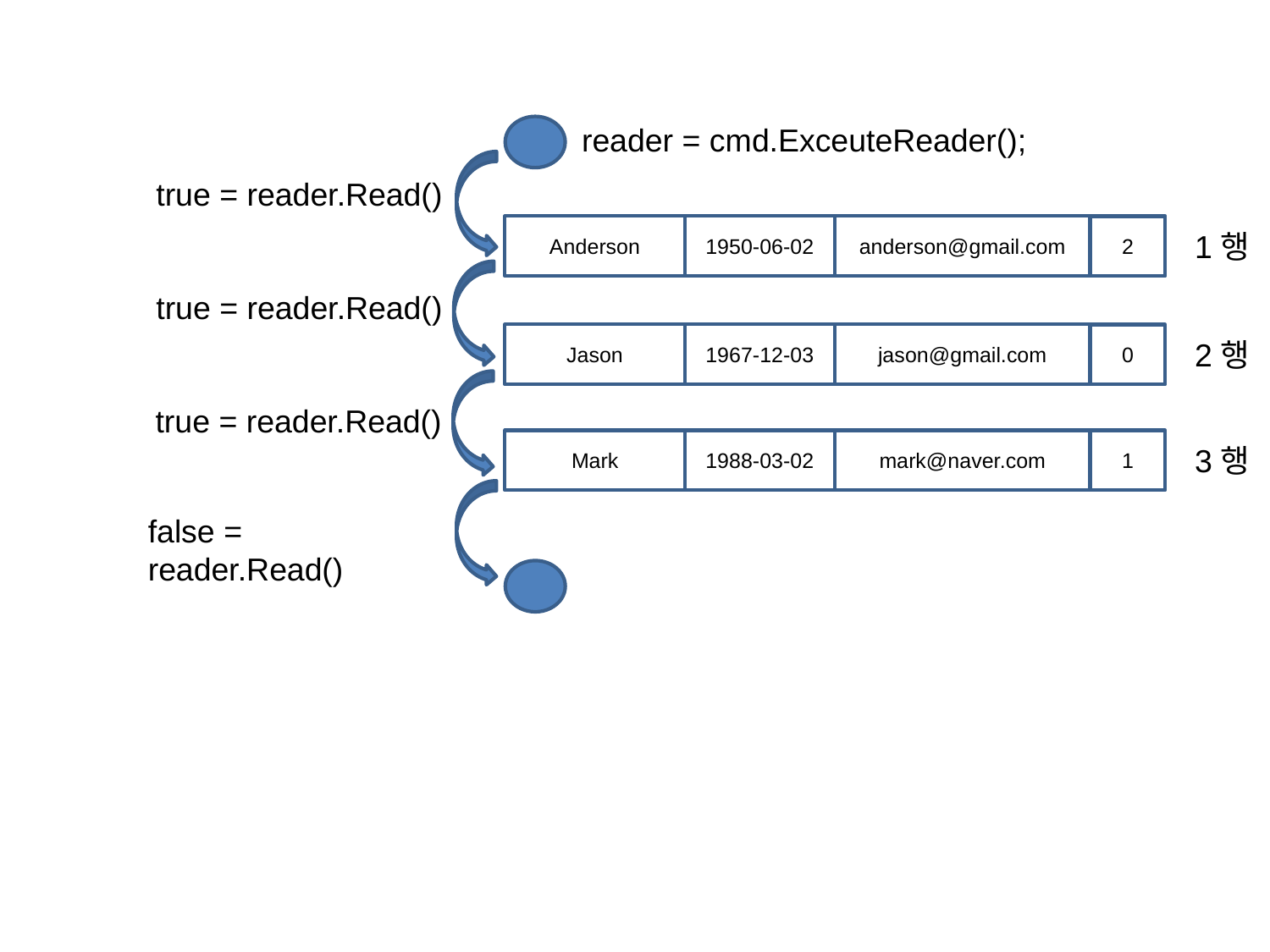

reader = cmd.ExceuteReader();

true = reader.Read()
Anderson
1950-06-02
anderson@gmail.com
2
1행

true = reader.Read()
Jason
1967-12-03
jason@gmail.com
0
2행

true = reader.Read()
Mark
1988-03-02
mark@naver.com
1
3행

false = reader.Read()